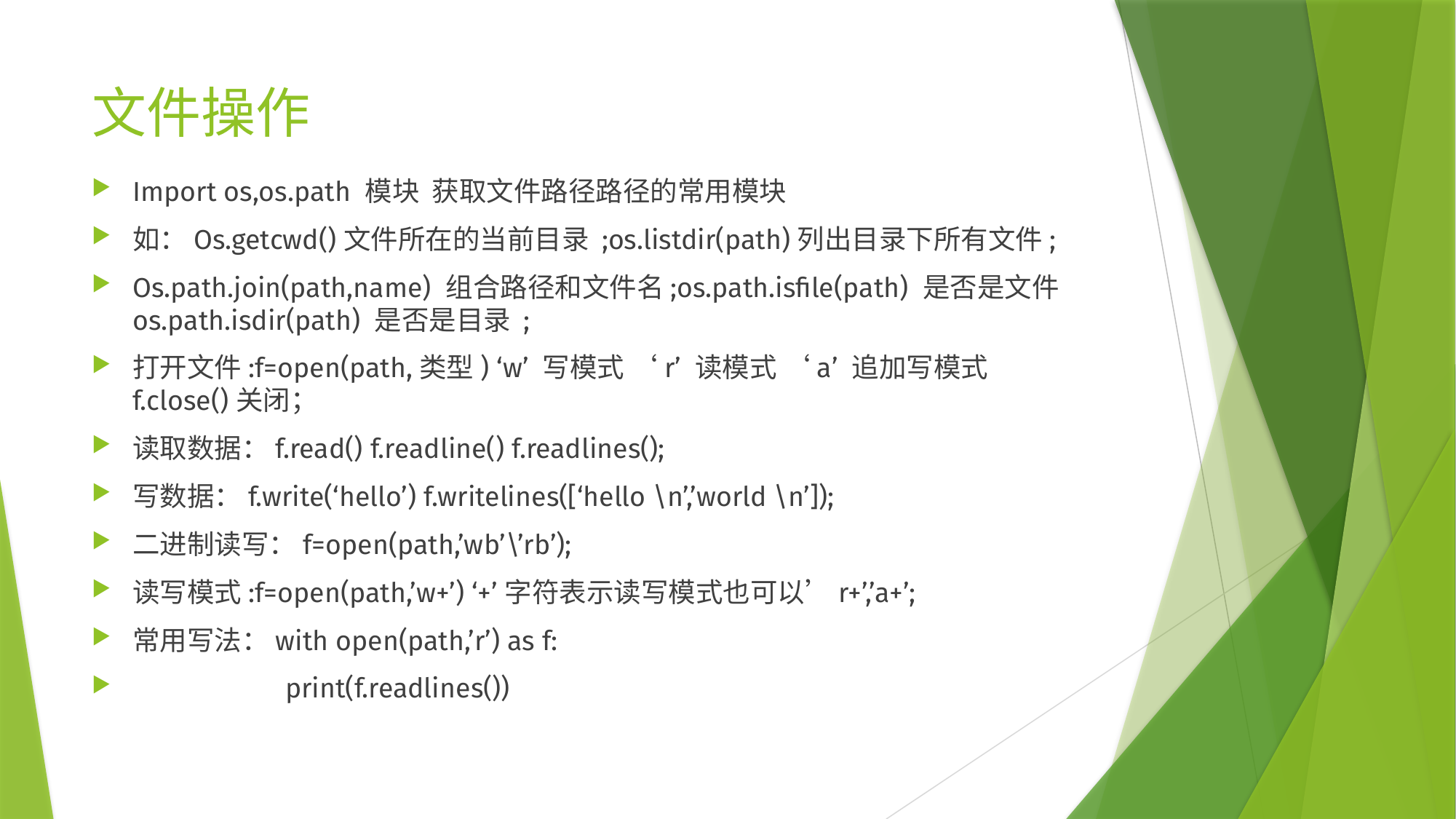

# 文件操作
Import os,os.path 模块  获取文件路径路径的常用模块
如：Os.getcwd()文件所在的当前目录 ;os.listdir(path)列出目录下所有文件;
Os.path.join(path,name) 组合路径和文件名;os.path.isfile(path) 是否是文件 os.path.isdir(path) 是否是目录 ;
打开文件:f=open(path,类型) ‘w’ 写模式 ‘r’ 读模式 ‘a’ 追加写模式  f.close()关闭；
读取数据：f.read() f.readline() f.readlines();
写数据：f.write(‘hello’) f.writelines([‘hello \n’,’world \n’]);
二进制读写：f=open(path,’wb’\’rb’);
读写模式:f=open(path,’w+’) ‘+’字符表示读写模式也可以’r+’,’a+’;
常用写法：with open(path,’r’) as f:
                     print(f.readlines())